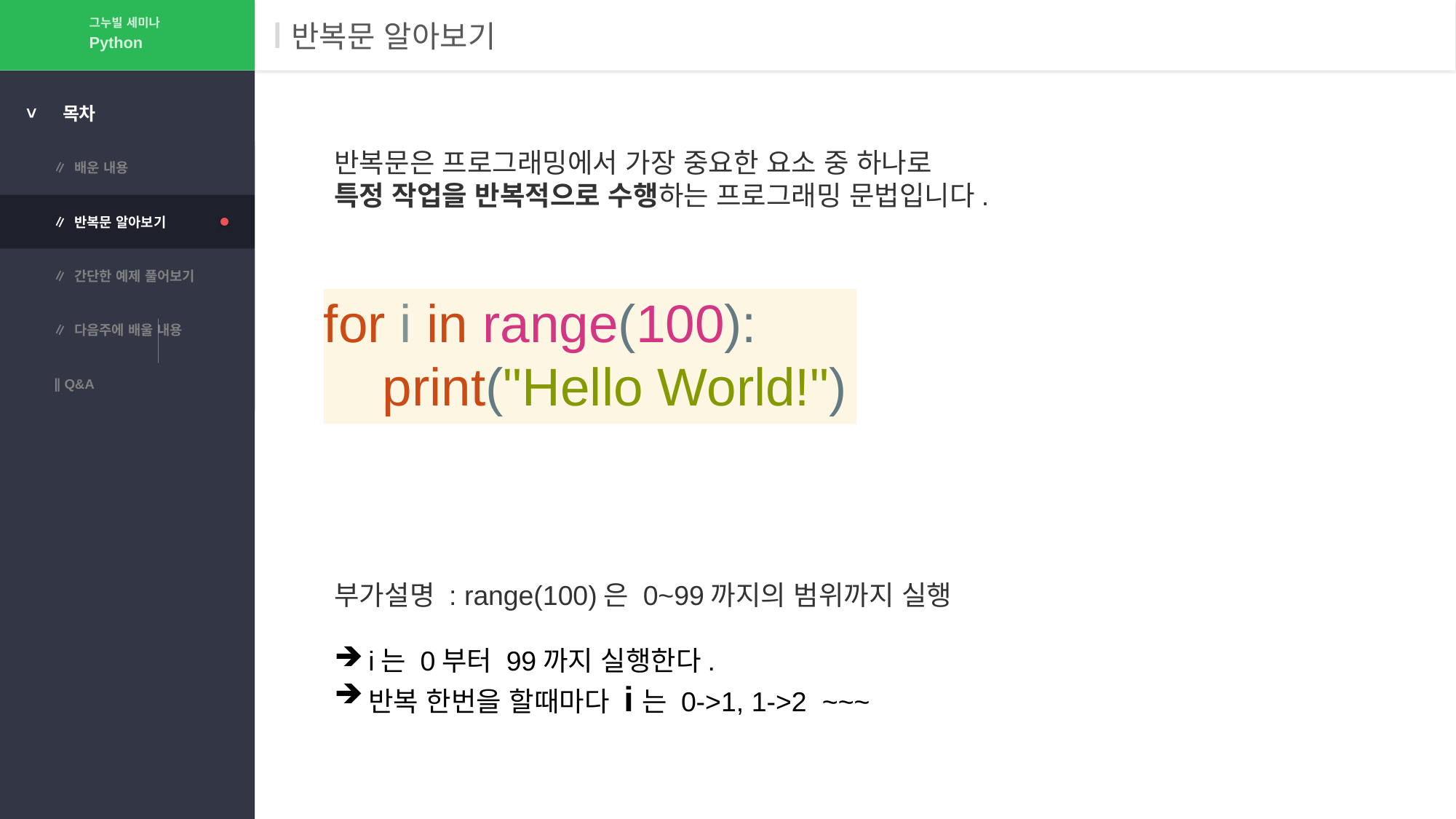

그누빌 세미나
# 반복문 알아보기
Python
>
목차
반복문은 프로그래밍에서 가장 중요한 요소 중 하나로
특정 작업을 반복적으로 수행하는 프로그래밍 문법입니다.
∥ 배운 내용
∥ 반복문 알아보기

∥ 간단한 예제 풀어보기
for i in range(100):
    print("Hello World!")
∥ 다음주에 배울 내용

∥ Q&A
부가설명 : range(100)은 0~99까지의 범위까지 실행

i는 0부터 99까지 실행한다.
반복 한번을 할때마다 i는 0->1, 1->2  ~~~